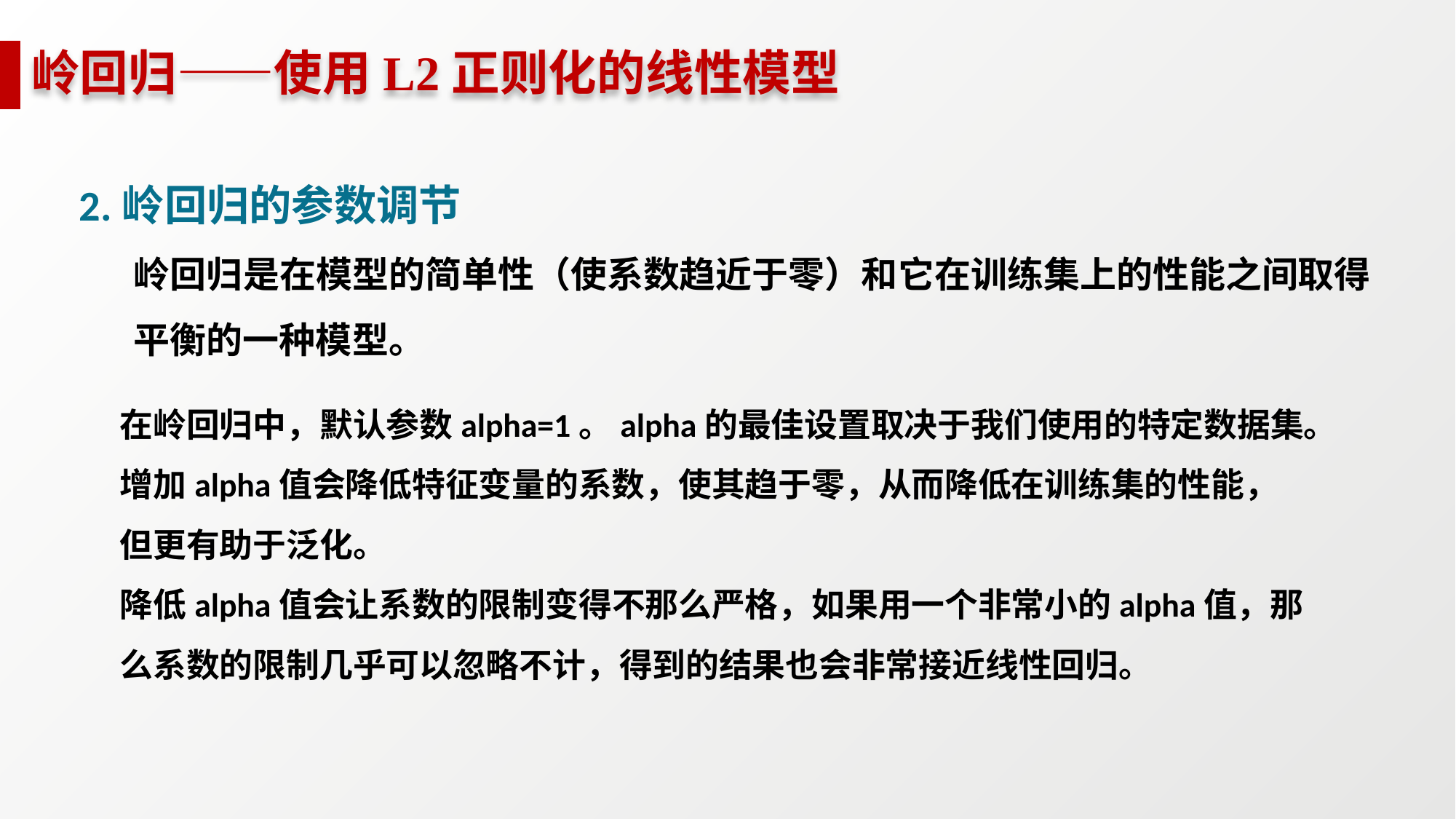

# 岭回归——使用L2正则化的线性模型
2.岭回归的参数调节
岭回归是在模型的简单性（使系数趋近于零）和它在训练集上的性能之间取得平衡的一种模型。
在岭回归中，默认参数alpha=1。alpha的最佳设置取决于我们使用的特定数据集。增加alpha值会降低特征变量的系数，使其趋于零，从而降低在训练集的性能，但更有助于泛化。
降低alpha值会让系数的限制变得不那么严格，如果用一个非常小的alpha值，那么系数的限制几乎可以忽略不计，得到的结果也会非常接近线性回归。